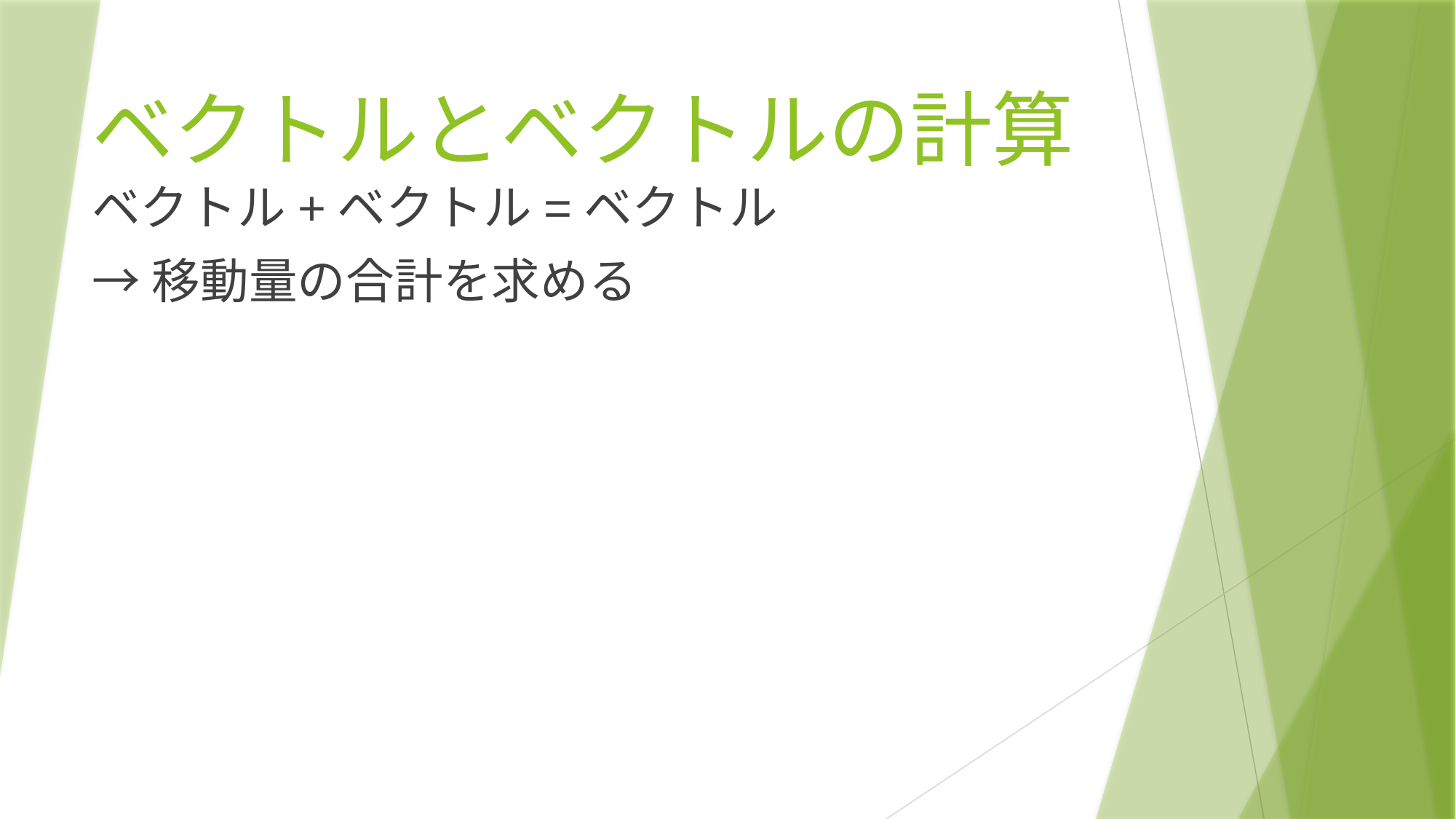

# ベクトルとベクトルの計算
ベクトル+ベクトル=ベクトル
→移動量の合計を求める